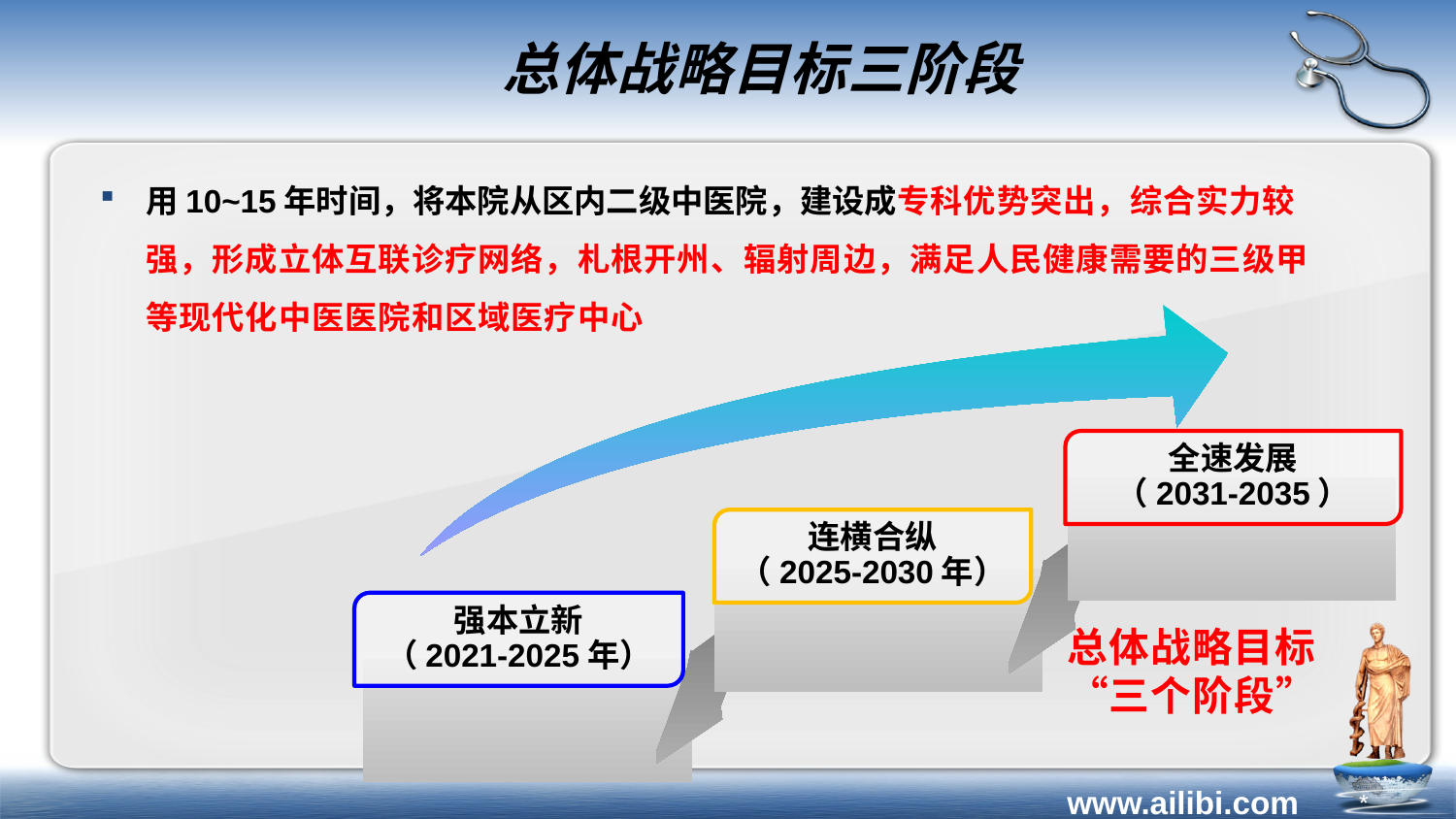

# 总体战略目标三阶段
用10~15年时间，将本院从区内二级中医院，建设成专科优势突出，综合实力较强，形成立体互联诊疗网络，札根开州、辐射周边，满足人民健康需要的三级甲等现代化中医医院和区域医疗中心

全速发展
（2031-2035）

连横合纵
（2025-2030年）

强本立新
（2021-2025年）

总体战略目标“三个阶段”
*